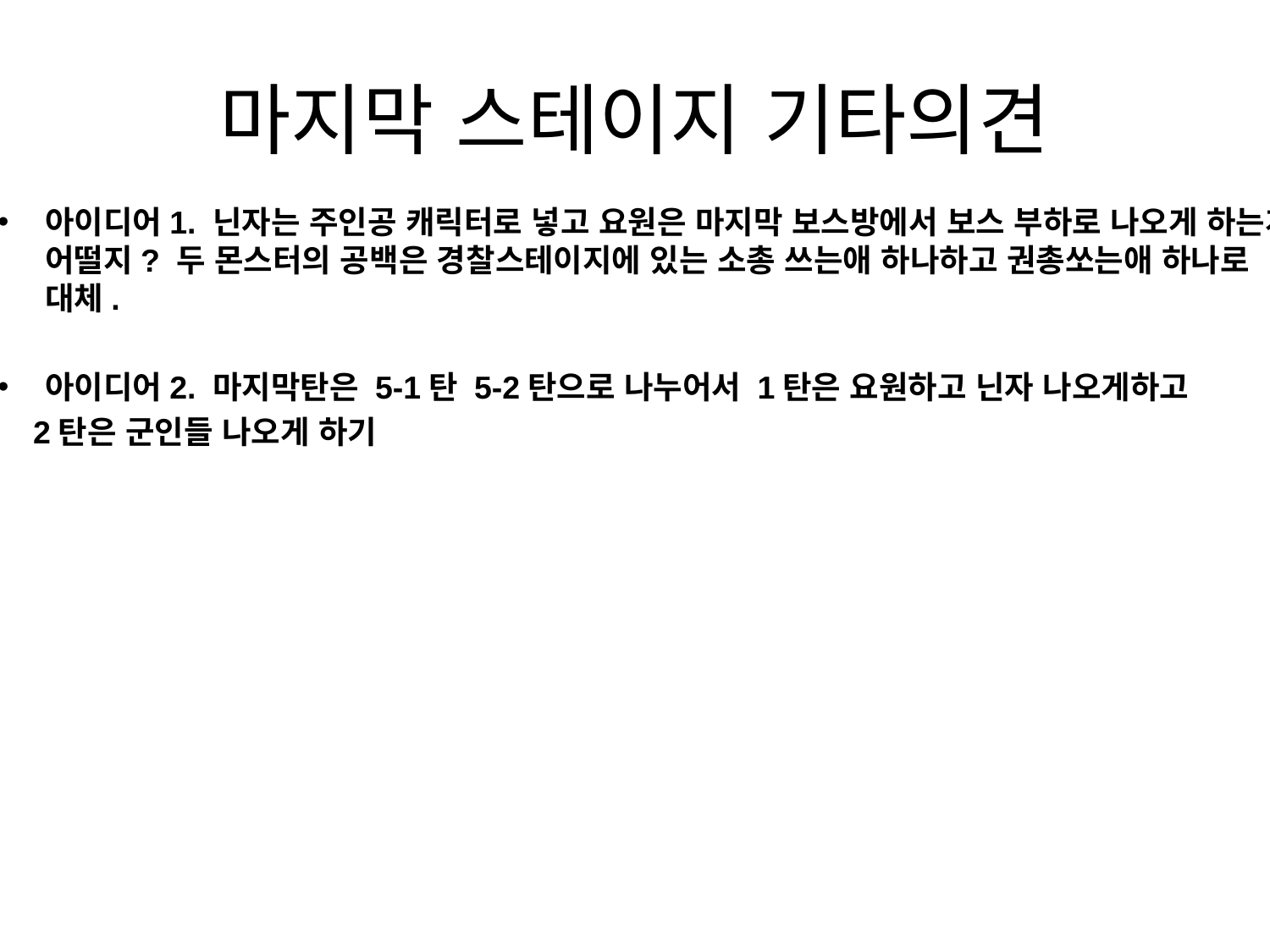

# 마지막 스테이지 기타의견
아이디어1. 닌자는 주인공 캐릭터로 넣고 요원은 마지막 보스방에서 보스 부하로 나오게 하는게 어떨지? 두 몬스터의 공백은 경찰스테이지에 있는 소총 쓰는애 하나하고 권총쏘는애 하나로 대체.

아이디어2. 마지막탄은 5-1탄 5-2탄으로 나누어서 1탄은 요원하고 닌자 나오게하고
    2탄은 군인들 나오게 하기